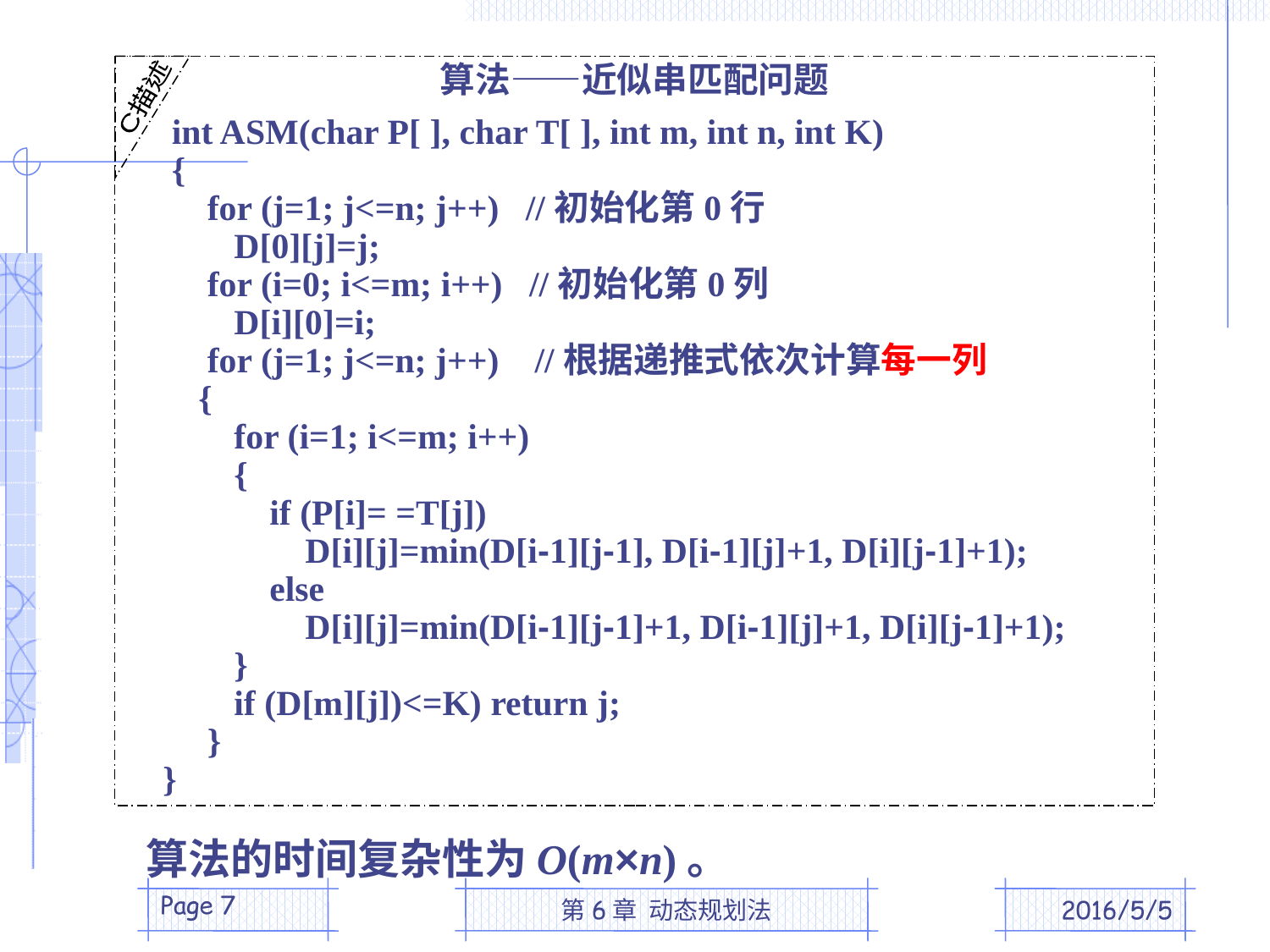

算法——近似串匹配问题
     int ASM(char P[ ], char T[ ], int m, int n, int K)
     {
         for (j=1; j<=n; j++)   //初始化第0行
            D[0][j]=j;
         for (i=0; i<=m; i++)   //初始化第0列
            D[i][0]=i;
         for (j=1; j<=n; j++)    //根据递推式依次计算每一列
        {
            for (i=1; i<=m; i++)
            {
                if (P[i]= =T[j])
                    D[i][j]=min(D[i-1][j-1], D[i-1][j]+1, D[i][j-1]+1);
                else
                    D[i][j]=min(D[i-1][j-1]+1, D[i-1][j]+1, D[i][j-1]+1);
            }
            if (D[m][j])<=K) return j;
         }
    }

C描述
    算法的时间复杂性为O(m×n)。
Page 7
第6章  动态规划法
2016/5/5